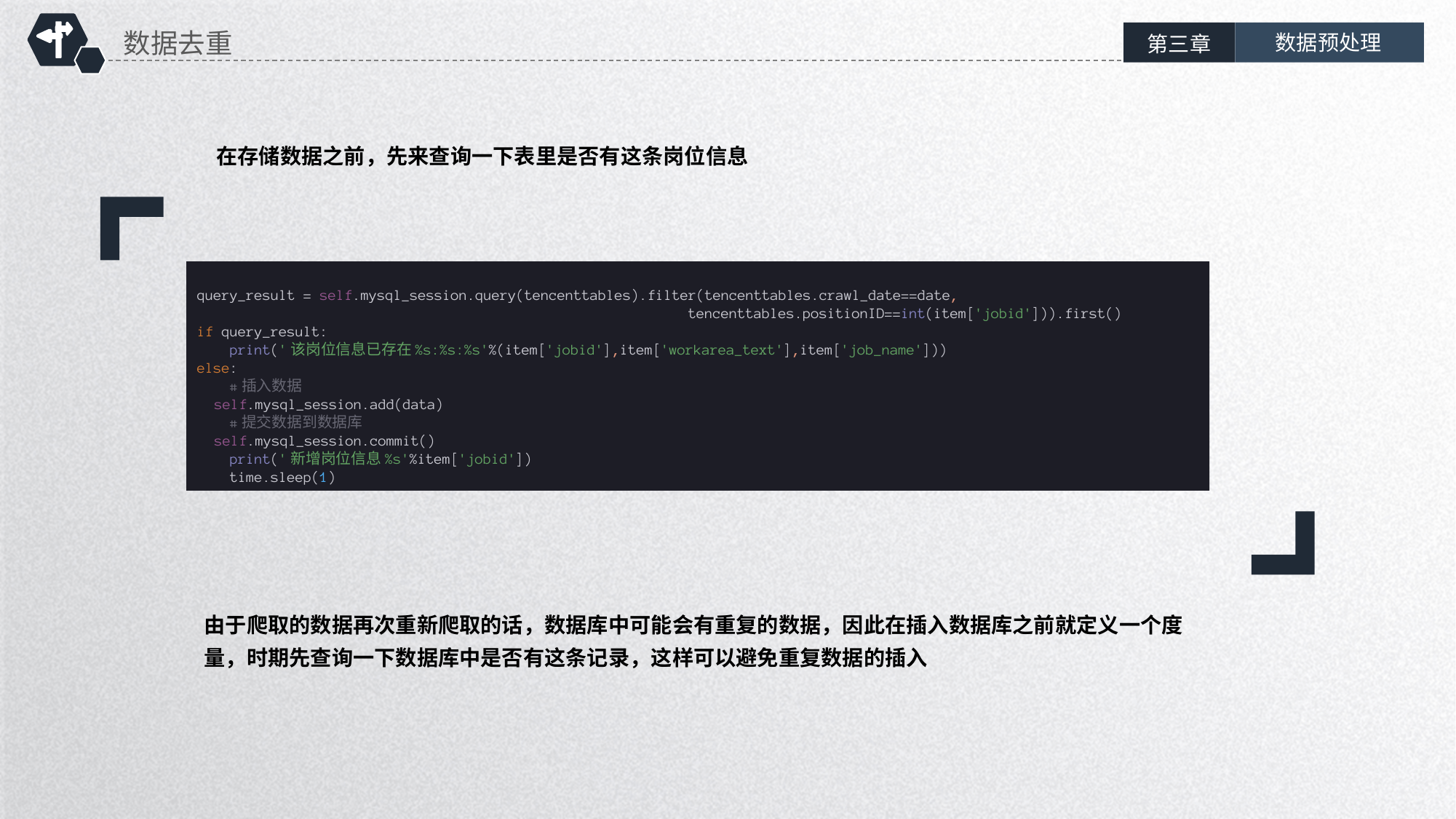

数据去重

数据预处理
第三章

在存储数据之前，先来查询一下表里是否有这条岗位信息

query_result = self.mysql_session.query(tencenttables).filter(tencenttables.crawl_date==date,
                                                            tencenttables.positionID==int(item['jobid'])).first()
if query_result:
    print('该岗位信息已存在%s:%s:%s'%(item['jobid'],item['workarea_text'],item['job_name']))
else:
    #插入数据
    self.mysql_session.add(data)
    #提交数据到数据库
    self.mysql_session.commit()
    print('新增岗位信息%s'%item['jobid'])
    time.sleep(1)
点击输入标题

由于爬取的数据再次重新爬取的话，数据库中可能会有重复的数据，因此在插入数据库之前就定义一个度量，时期先查询一下数据库中是否有这条记录，这样可以避免重复数据的插入
延时符